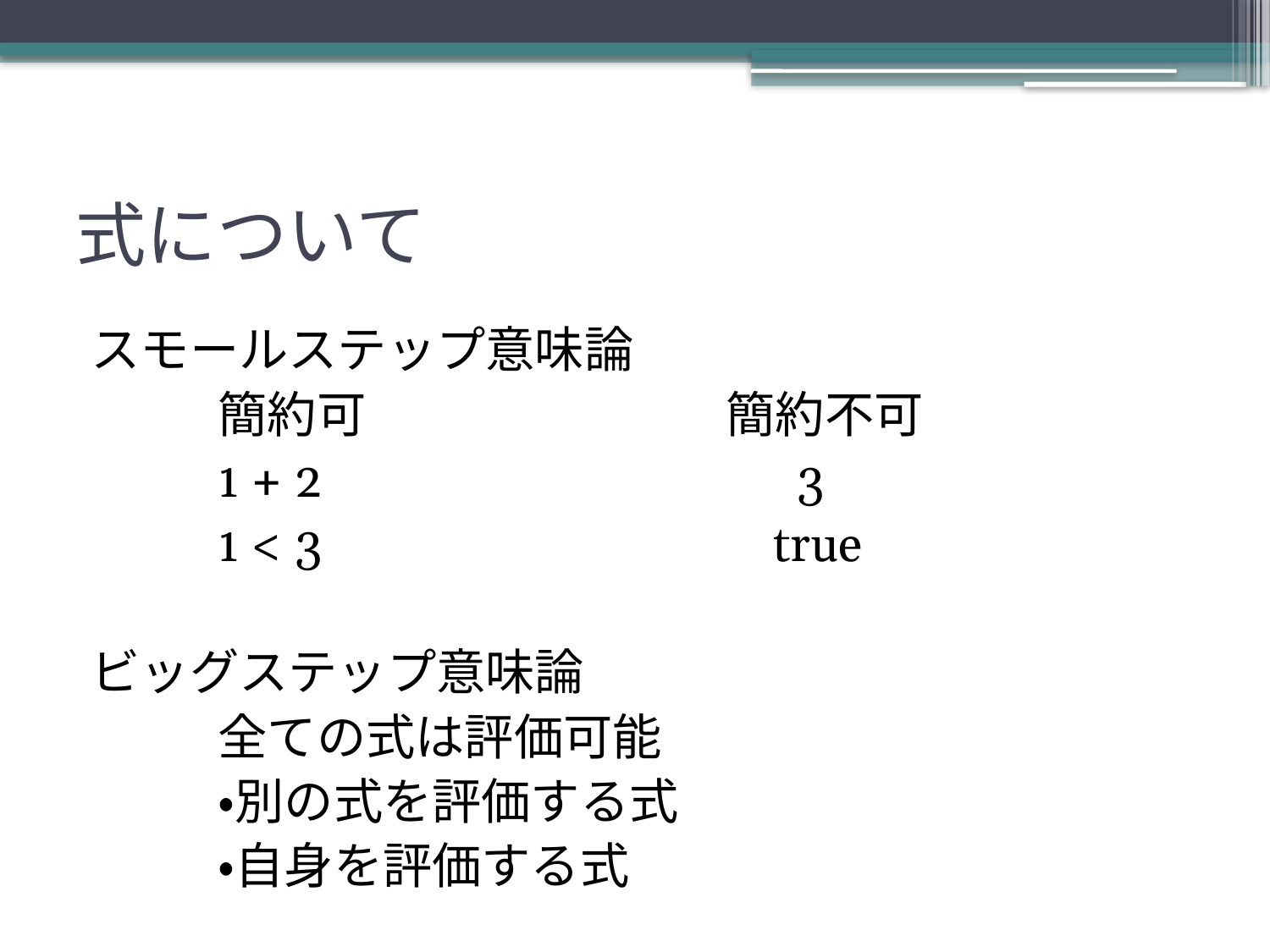

# 式について
スモールステップ意味論
	簡約可			簡約不可
	1 + 2				      3
	1 < 3				    true

ビッグステップ意味論
	全ての式は評価可能
	・別の式を評価する式
	・自身を評価する式